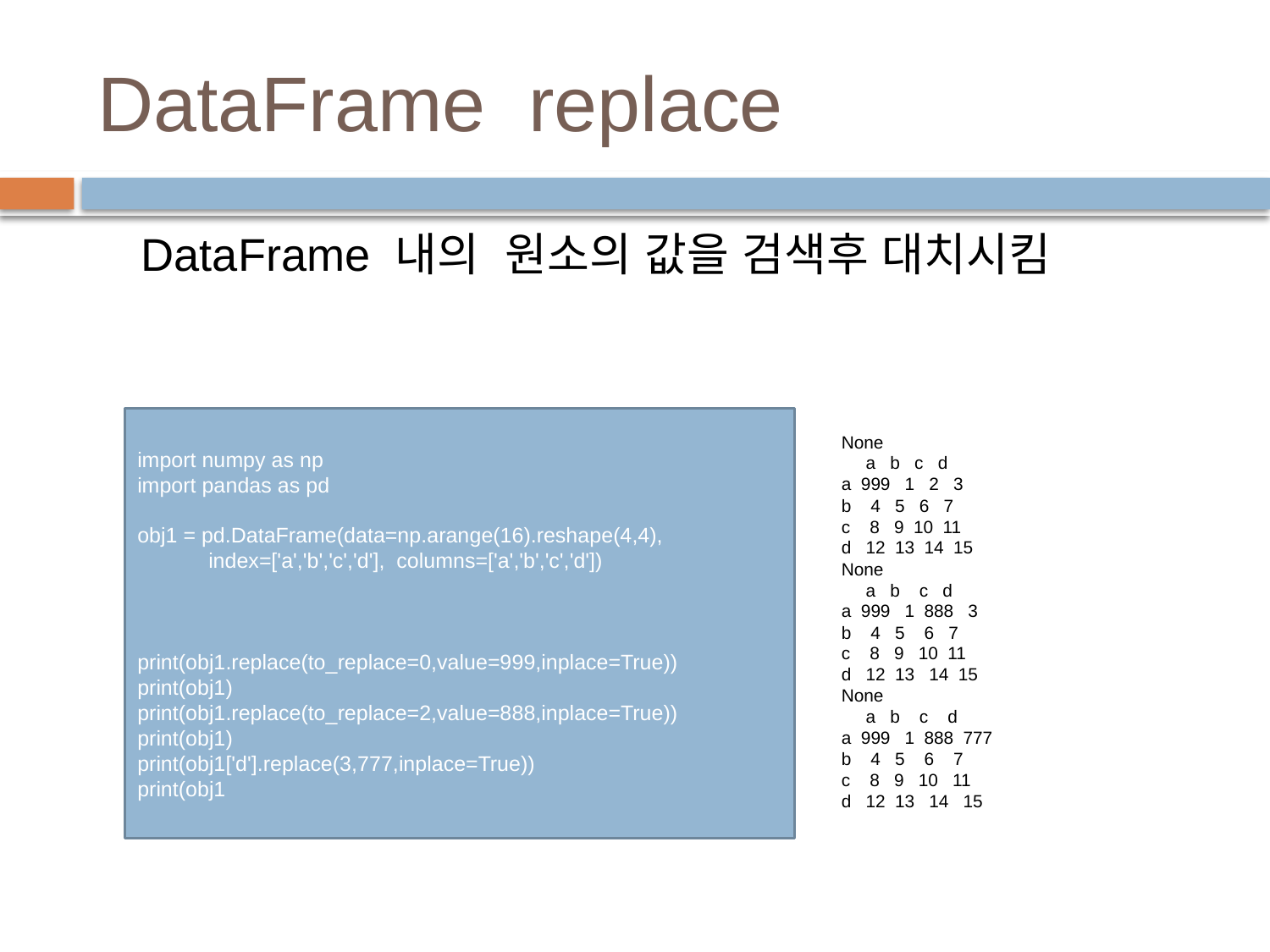

# DataFrame  replace
DataFrame 내의  원소의 값을 검색후 대치시킴
import numpy as np
import pandas as pd

obj1 = pd.DataFrame(data=np.arange(16).reshape(4,4),
            index=['a','b','c','d'],  columns=['a','b','c','d'])

print(obj1.replace(to_replace=0,value=999,inplace=True))
print(obj1)
print(obj1.replace(to_replace=2,value=888,inplace=True))
print(obj1)
print(obj1['d'].replace(3,777,inplace=True))
print(obj1
None
     a   b   c   d
a  999   1   2   3
b    4   5   6   7
c    8   9  10  11
d   12  13  14  15
None
     a   b    c   d
a  999   1  888   3
b    4   5    6   7
c    8   9   10  11
d   12  13   14  15
None
     a   b    c    d
a  999   1  888  777
b    4   5    6    7
c    8   9   10   11
d   12  13   14   15